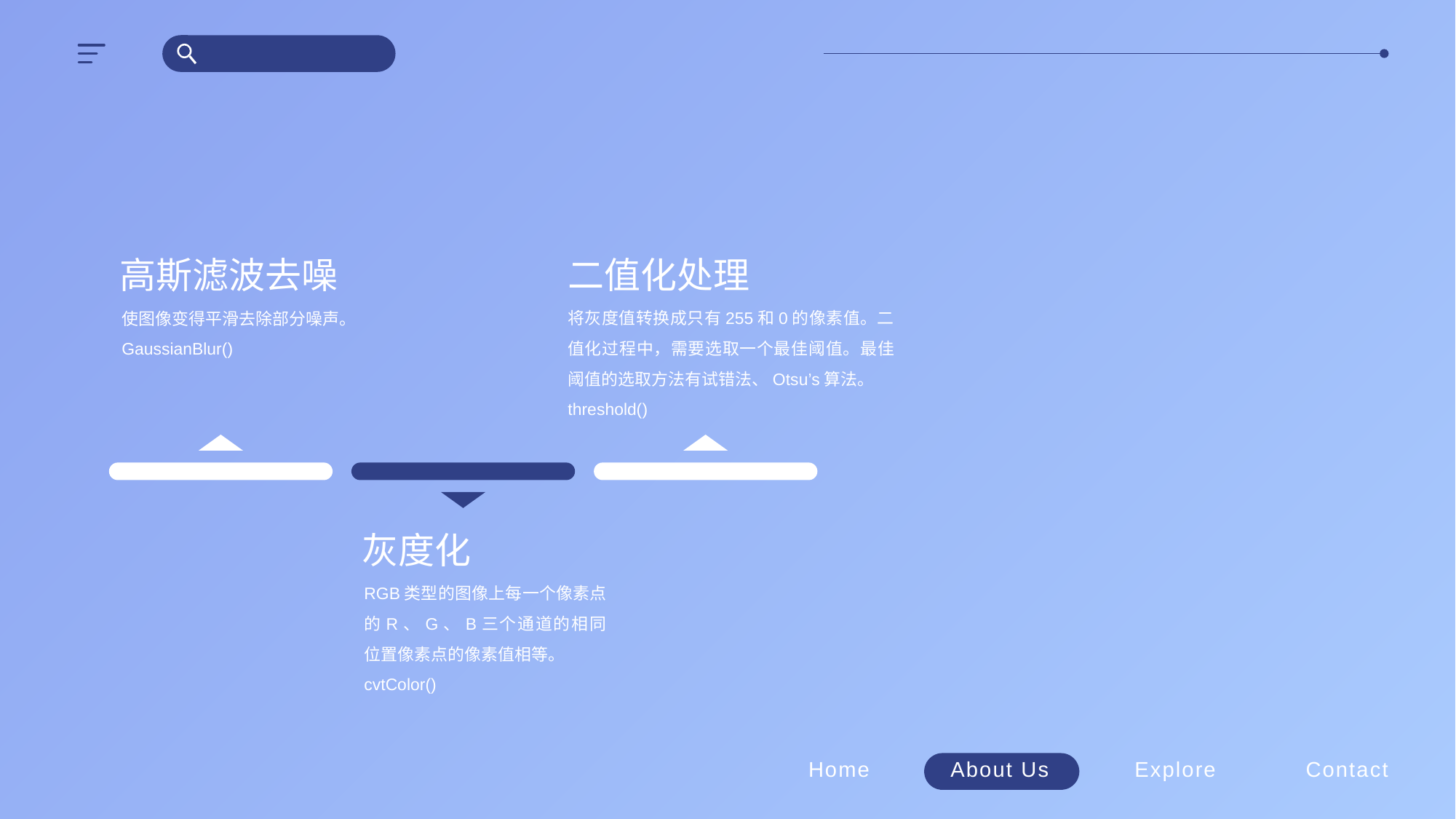

高斯滤波去噪
二值化处理
将灰度值转换成只有255和0的像素值。二值化过程中，需要选取一个最佳阈值。最佳阈值的选取方法有试错法、Otsu’s算法。
threshold()
使图像变得平滑去除部分噪声。
GaussianBlur()

灰度化
RGB类型的图像上每一个像素点的R、G、B三个通道的相同位置像素点的像素值相等。
cvtColor()
Home
About Us

Explore
Contact